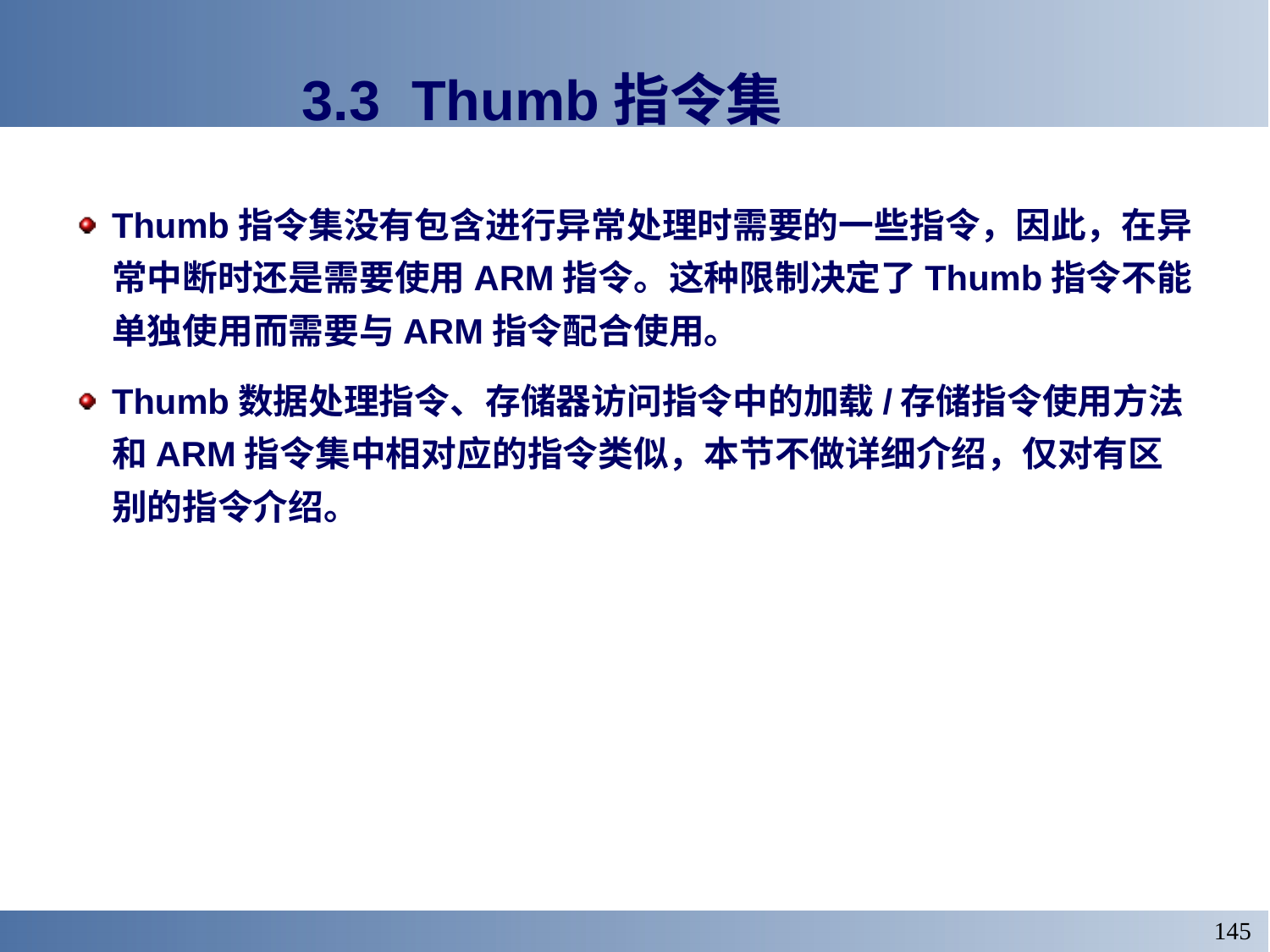

# 3.3  Thumb指令集
Thumb指令集没有包含进行异常处理时需要的一些指令，因此，在异常中断时还是需要使用ARM指令。这种限制决定了Thumb指令不能单独使用而需要与ARM指令配合使用。
Thumb数据处理指令、存储器访问指令中的加载/存储指令使用方法和ARM指令集中相对应的指令类似，本节不做详细介绍，仅对有区别的指令介绍。